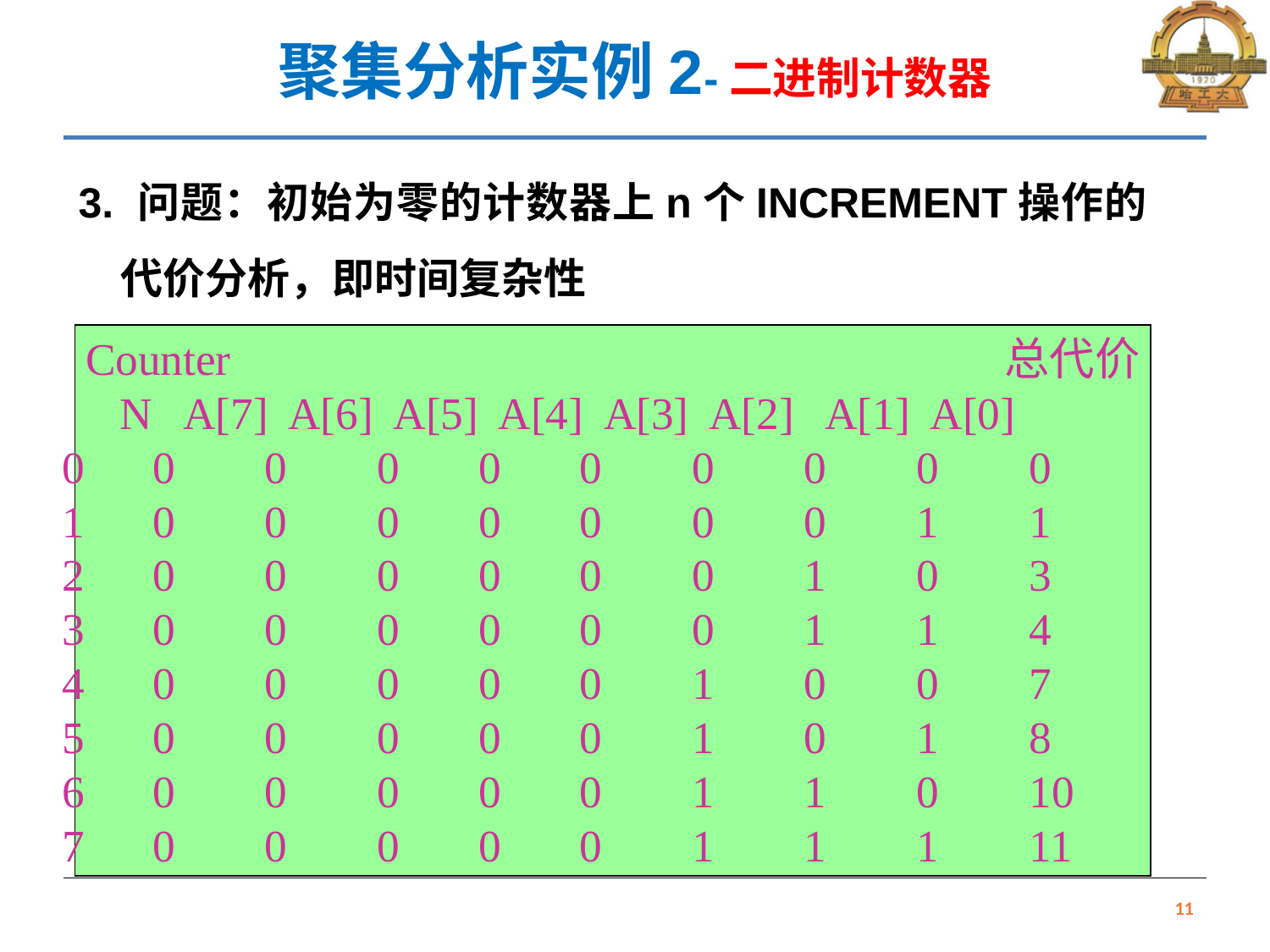

# 聚集分析实例2-二进制计数器
3. 问题：初始为零的计数器上n个INCREMENT操作的代价分析，即时间复杂性
Counter                                                                    总代价
N   A[7]  A[6]  A[5]  A[4]  A[3]  A[2]   A[1]  A[0]
   0      0        0        0       0       0        0        0        0        0
   1      0        0        0       0       0        0        0        1        1
   2      0        0        0       0       0        0        1        0        3
   3      0        0        0       0       0        0        1        1        4
   4      0        0        0       0       0        1        0        0        7
   5      0        0        0       0       0        1        0        1        8
   6      0        0        0       0       0        1        1        0        10
   7      0        0        0       0       0        1        1        1        11
11